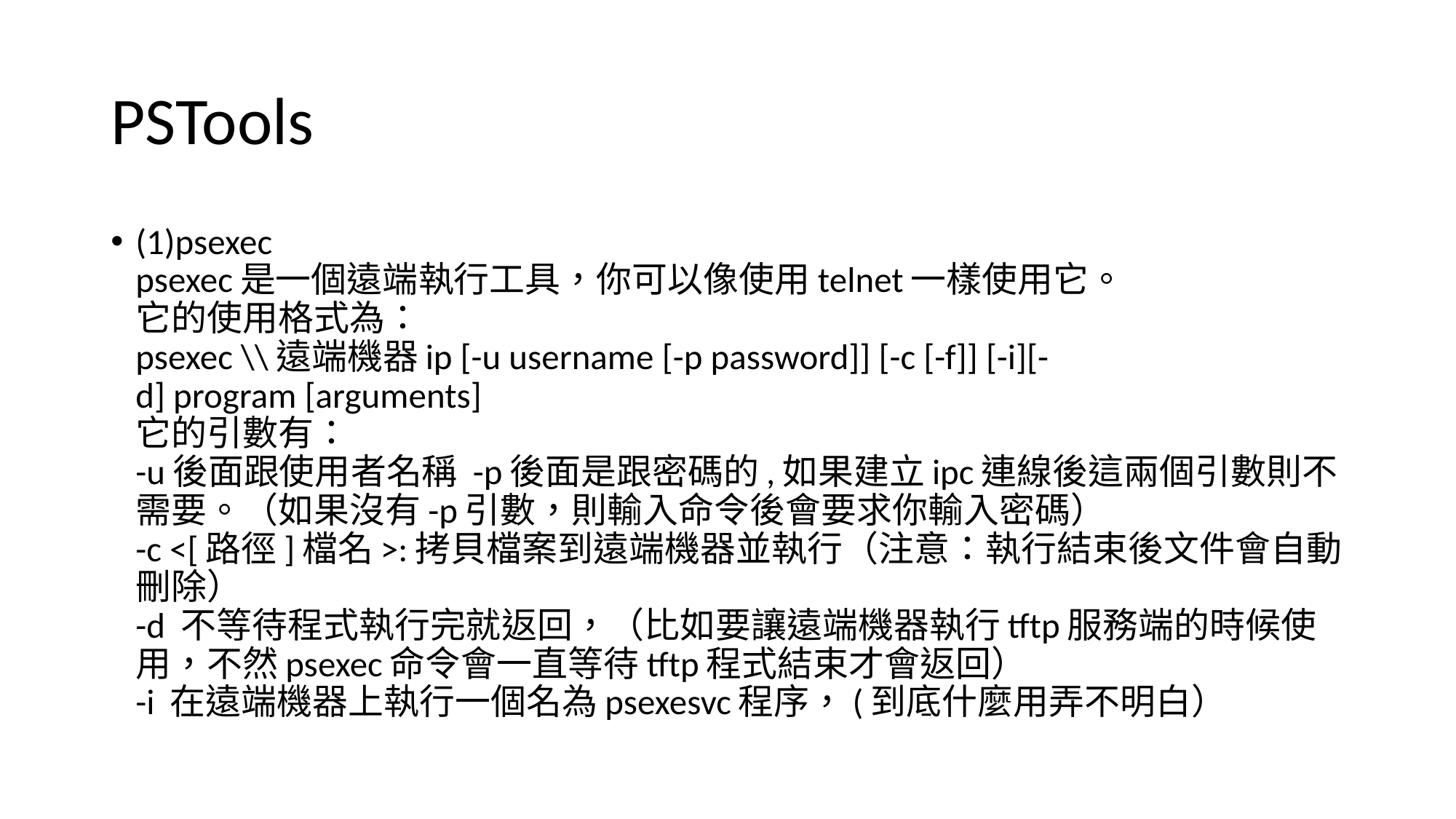

# PSTools
(1)psexec
psexec是一個遠端執行工具，你可以像使用telnet一樣使用它。
它的使用格式為：
psexec \\遠端機器ip [-u username [-p password]] [-c [-f]] [-i][-d] program [arguments]
它的引數有：
-u後面跟使用者名稱 -p後面是跟密碼的,如果建立ipc連線後這兩個引數則不需要。（如果沒有-p引數，則輸入命令後會要求你輸入密碼）
-c <[路徑]檔名>:拷貝檔案到遠端機器並執行（注意：執行結束後文件會自動刪除）
-d 不等待程式執行完就返回，（比如要讓遠端機器執行tftp服務端的時候使用，不然psexec命令會一直等待tftp程式結束才會返回）
-i 在遠端機器上執行一個名為psexesvc程序，(到底什麼用弄不明白）